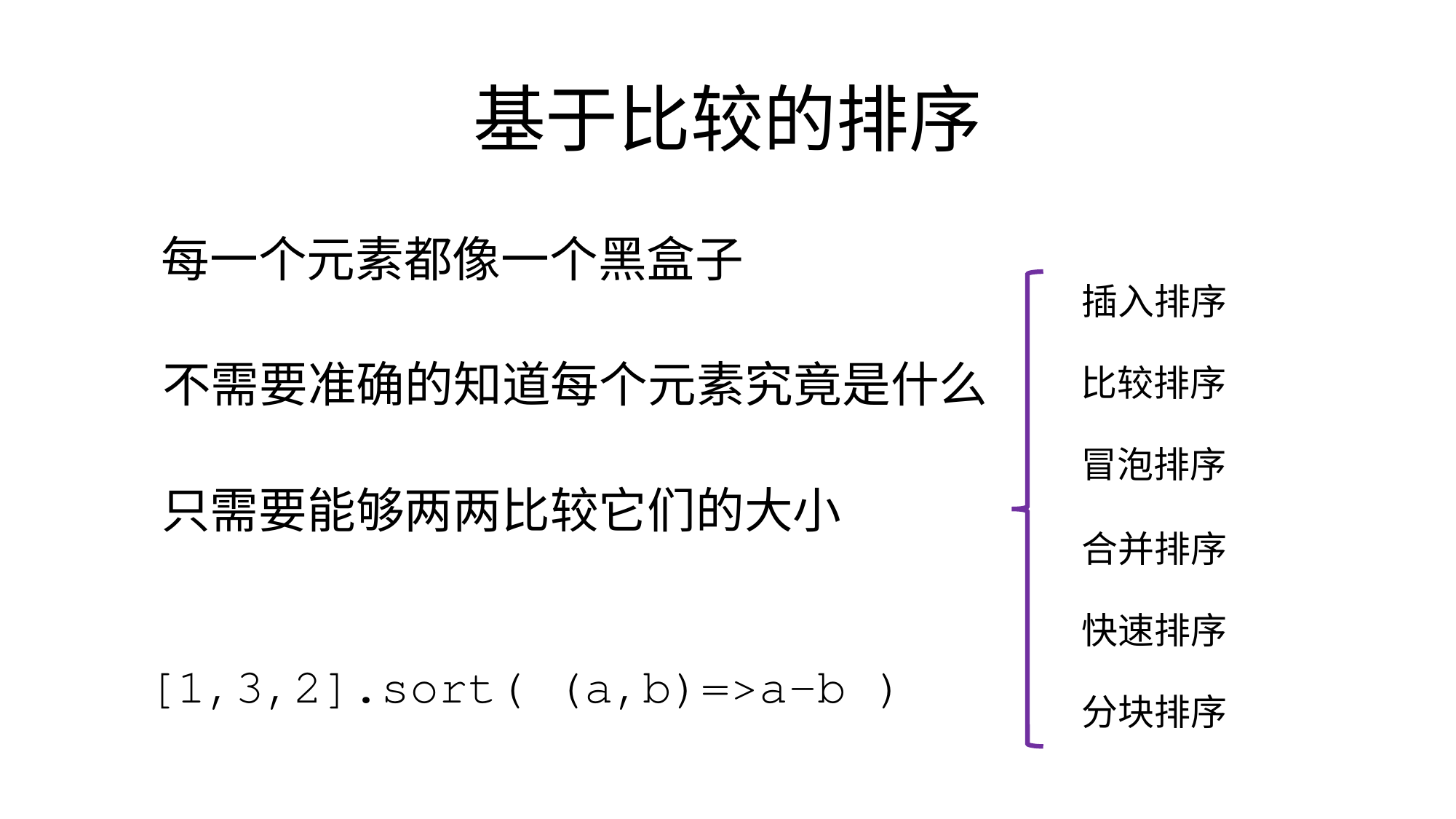

# 基于比较的排序
每一个元素都像一个黑盒子

插入排序
不需要准确的知道每个元素究竟是什么
比较排序
冒泡排序
只需要能够两两比较它们的大小
合并排序
快速排序
[1,3,2].sort( (a,b)=>a-b )
分块排序